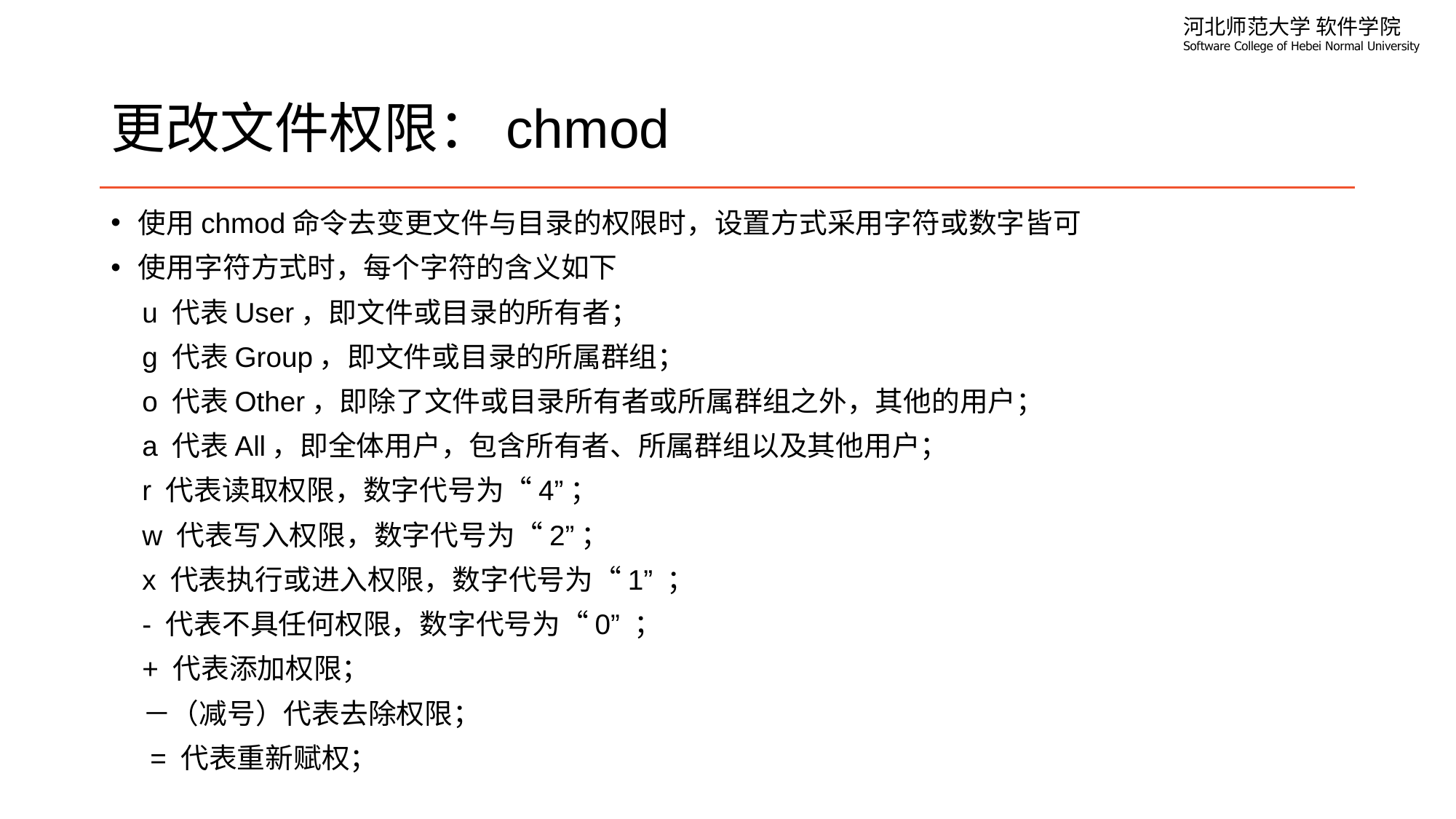

# 更改文件权限：chmod
使用chmod命令去变更文件与目录的权限时，设置方式采用字符或数字皆可
使用字符方式时，每个字符的含义如下
    u 代表User，即文件或目录的所有者；
    g 代表Group，即文件或目录的所属群组；
    o 代表Other，即除了文件或目录所有者或所属群组之外，其他的用户；
    a 代表All，即全体用户，包含所有者、所属群组以及其他用户；
    r 代表读取权限，数字代号为“4”；
    w 代表写入权限，数字代号为“2”；
    x 代表执行或进入权限，数字代号为“1” ；
    - 代表不具任何权限，数字代号为“0” ；
    + 代表添加权限；
    －（减号）代表去除权限；
     = 代表重新赋权；